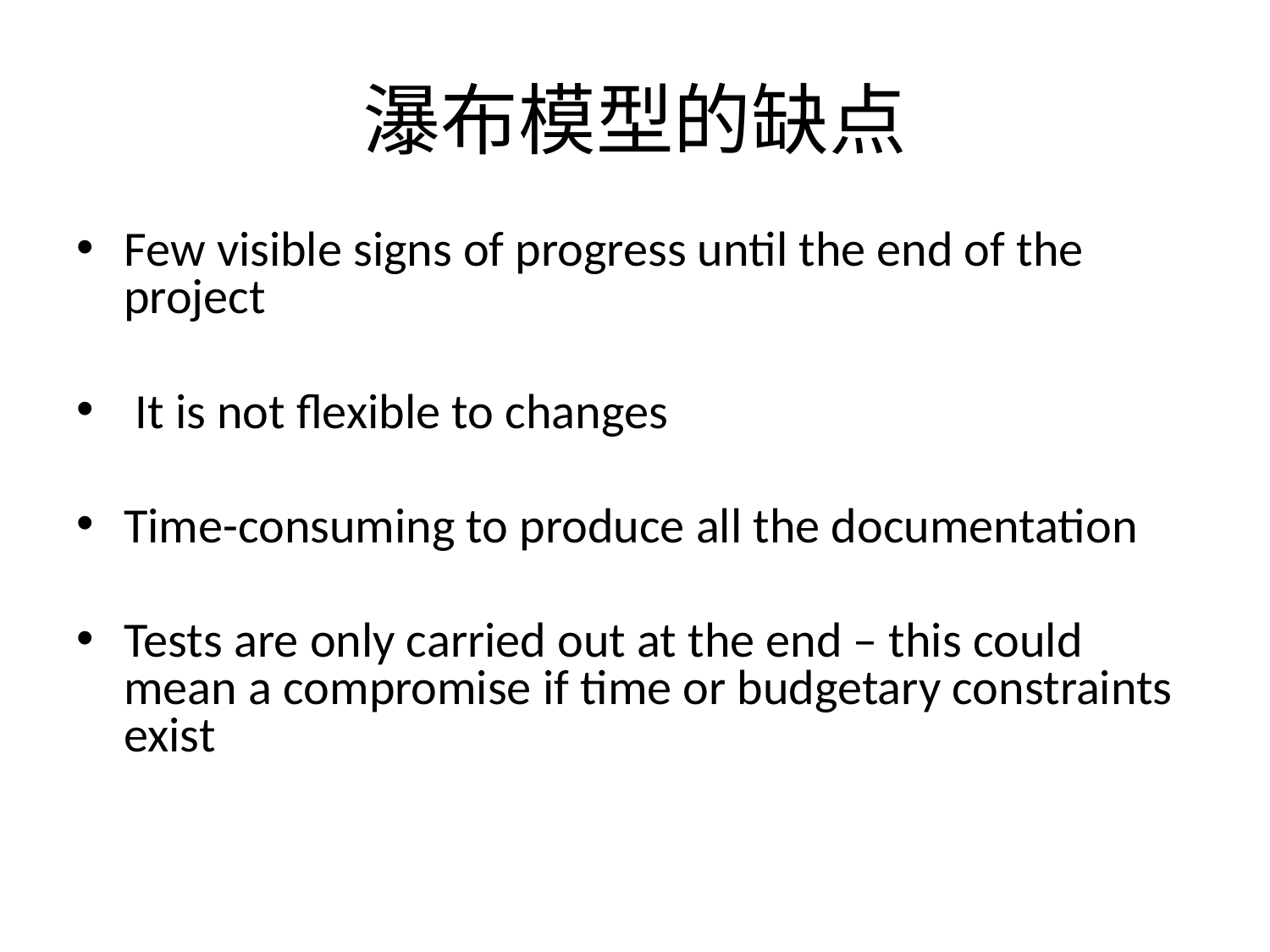

# 瀑布模型的缺点
Few visible signs of progress until the end of the project

 It is not flexible to changes

Time-consuming to produce all the documentation

Tests are only carried out at the end – this could mean a compromise if time or budgetary constraints exist